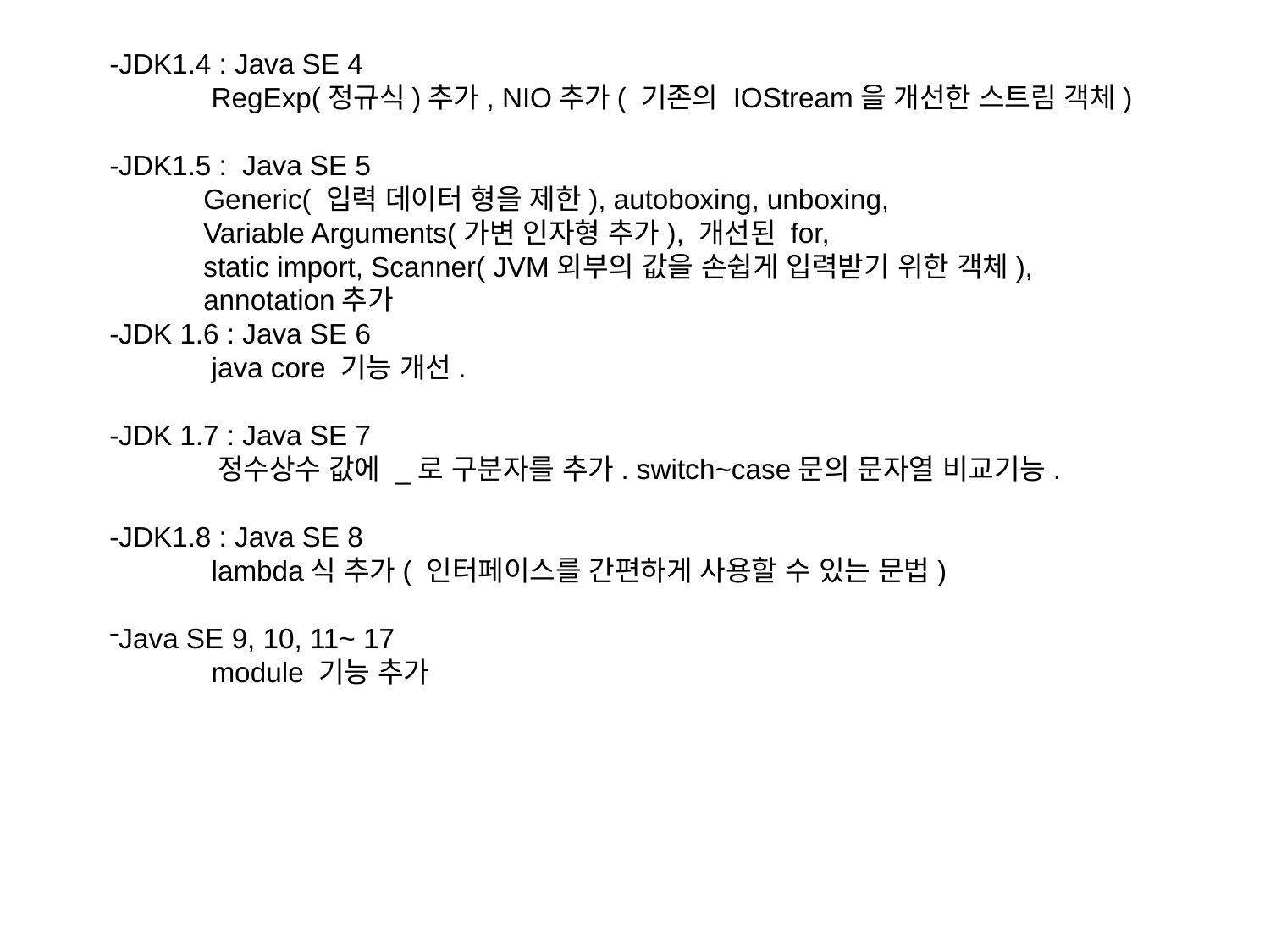

-JDK1.4 : Java SE 4
             RegExp(정규식)추가, NIO추가( 기존의 IOStream을 개선한 스트림 객체)

-JDK1.5 :  Java SE 5
            Generic( 입력 데이터 형을 제한), autoboxing, unboxing,
            Variable Arguments(가변 인자형 추가), 개선된 for,
            static import, Scanner( JVM외부의 값을 손쉽게 입력받기 위한 객체),
            annotation추가
-JDK 1.6 : Java SE 6
             java core 기능 개선.

-JDK 1.7 : Java SE 7
             정수상수 값에 _로 구분자를 추가. switch~case문의 문자열 비교기능.

-JDK1.8 : Java SE 8
             lambda식 추가( 인터페이스를 간편하게 사용할 수 있는 문법)

Java SE 9, 10, 11~ 17
             module 기능 추가